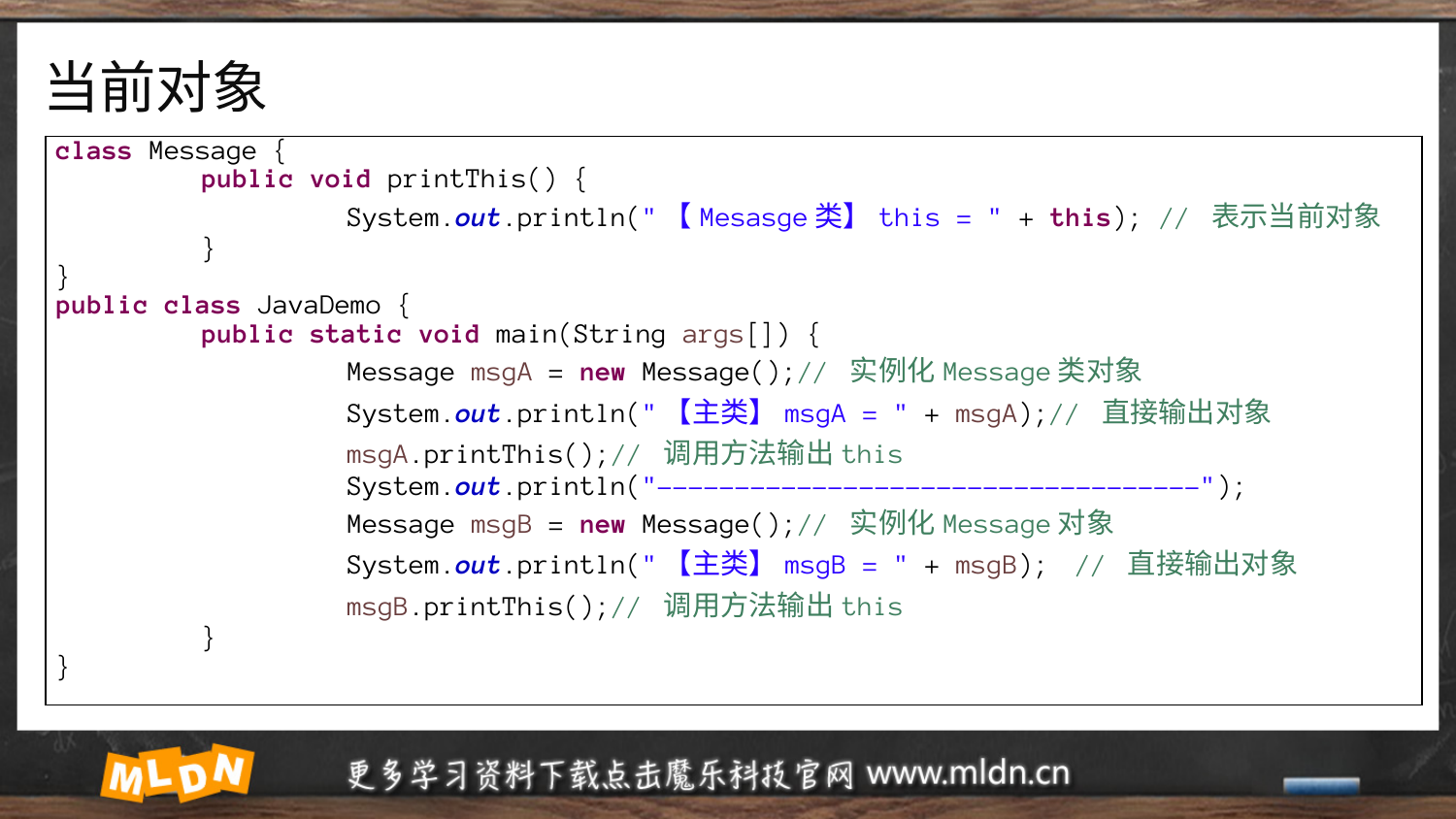

# 当前对象
| class Message { public void printThis() { System.out.println("【Mesasge类】this = " + this); // 表示当前对象 } } public class JavaDemo { public static void main(String args[]) { Message msgA = new Message();// 实例化Message类对象 System.out.println("【主类】msgA = " + msgA);// 直接输出对象 msgA.printThis();// 调用方法输出this System.out.println("-----------------------------------"); Message msgB = new Message();// 实例化Message对象 System.out.println("【主类】msgB = " + msgB); // 直接输出对象 msgB.printThis();// 调用方法输出this } } |
| --- |